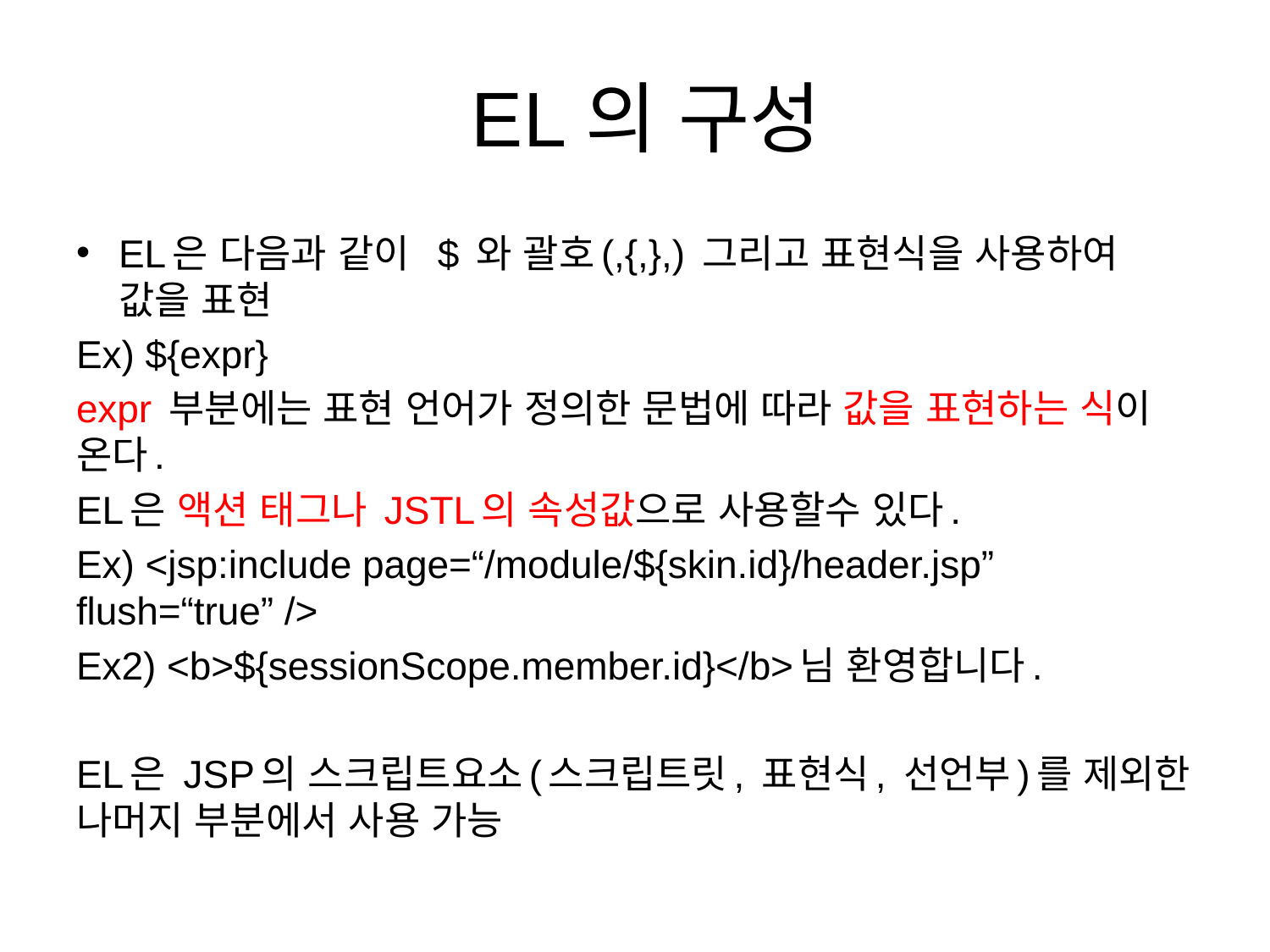

# EL의 구성
EL은 다음과 같이  $ 와 괄호(,{,},) 그리고 표현식을 사용하여 값을 표현
Ex) ${expr}
expr 부분에는 표현 언어가 정의한 문법에 따라 값을 표현하는 식이 온다.
EL은 액션 태그나 JSTL의 속성값으로 사용할수 있다.
Ex) <jsp:include page=“/module/${skin.id}/header.jsp” flush=“true” />
Ex2) <b>${sessionScope.member.id}</b>님 환영합니다.

EL은 JSP의 스크립트요소(스크립트릿, 표현식, 선언부)를 제외한 나머지 부분에서 사용 가능